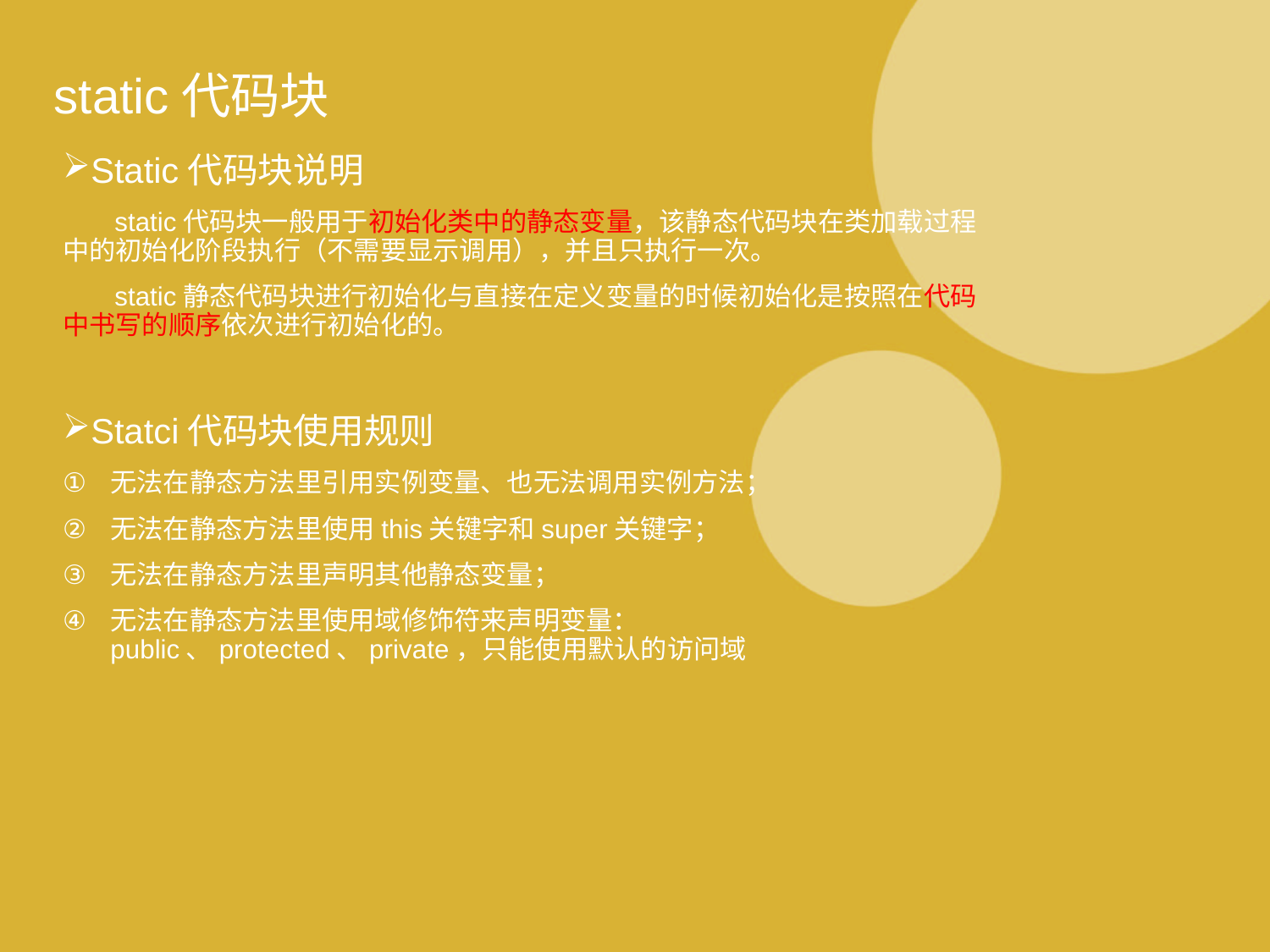

# static代码块
Static代码块说明
       static代码块一般用于初始化类中的静态变量，该静态代码块在类加载过程中的初始化阶段执行（不需要显示调用），并且只执行一次。
       static静态代码块进行初始化与直接在定义变量的时候初始化是按照在代码中书写的顺序依次进行初始化的。

Statci代码块使用规则
无法在静态方法里引用实例变量、也无法调用实例方法；
无法在静态方法里使用this关键字和super关键字；
无法在静态方法里声明其他静态变量；
无法在静态方法里使用域修饰符来声明变量：public、protected、private，只能使用默认的访问域